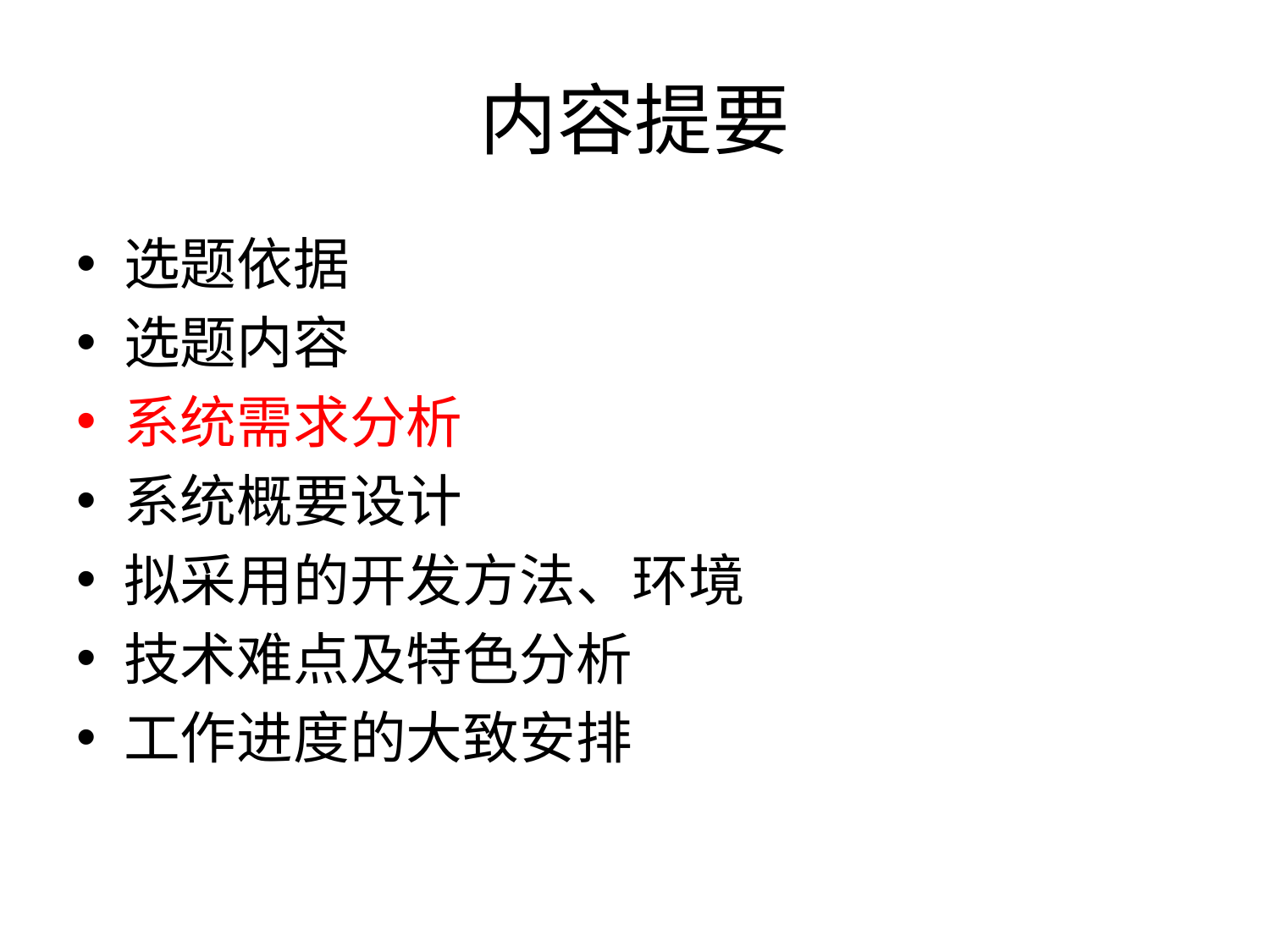

# 内容提要
选题依据
选题内容
系统需求分析
系统概要设计
拟采用的开发方法、环境
技术难点及特色分析
工作进度的大致安排